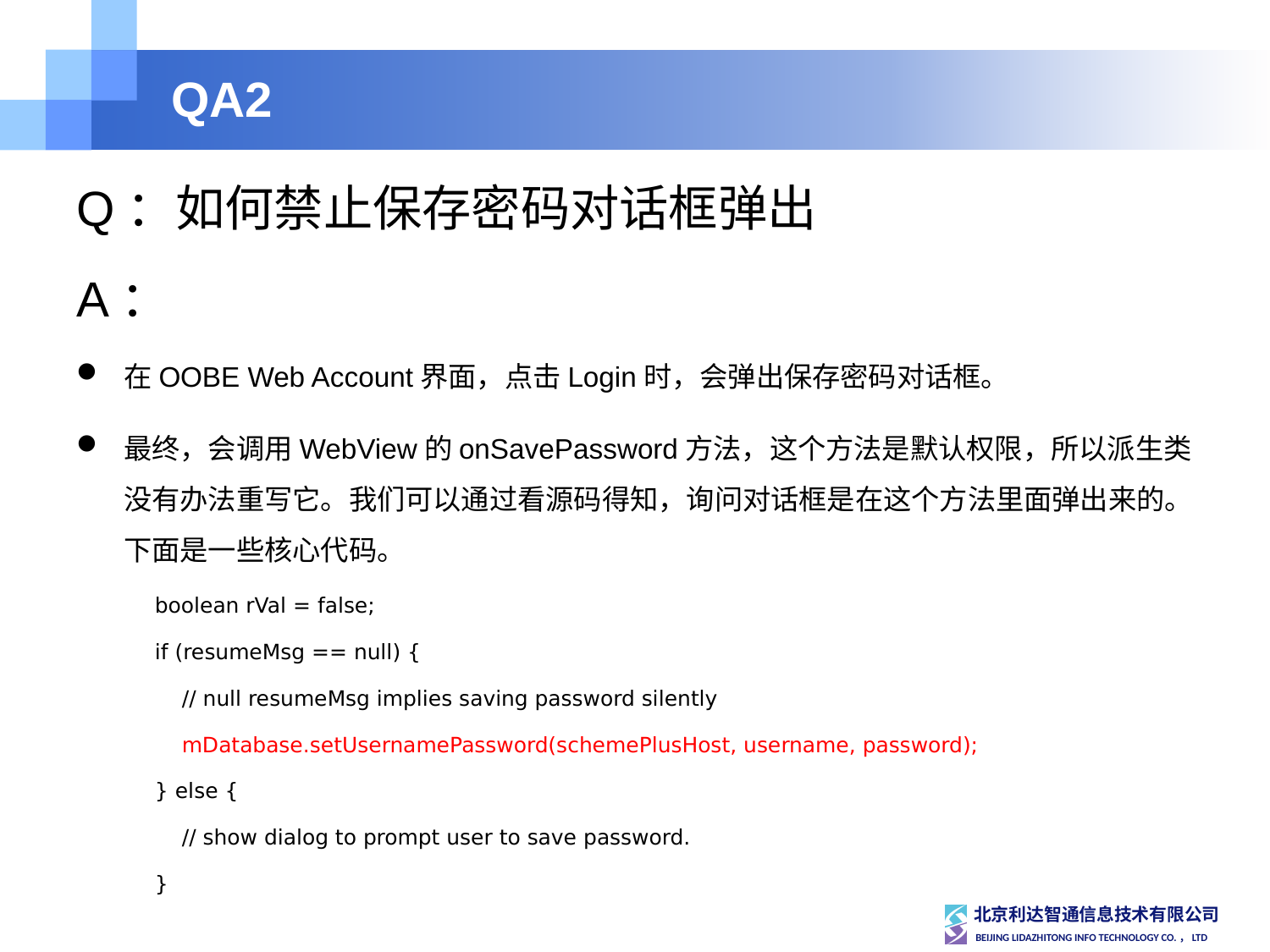

# QA2
Q：如何禁止保存密码对话框弹出
A：
在OOBE Web Account界面，点击Login时，会弹出保存密码对话框。
最终，会调用WebView的onSavePassword方法，这个方法是默认权限，所以派生类没有办法重写它。我们可以通过看源码得知，询问对话框是在这个方法里面弹出来的。下面是一些核心代码。
       boolean rVal = false;
       if (resumeMsg == null) {
           // null resumeMsg implies saving password silently
           mDatabase.setUsernamePassword(schemePlusHost, username, password);
       } else {
           // show dialog to prompt user to save password.
       }